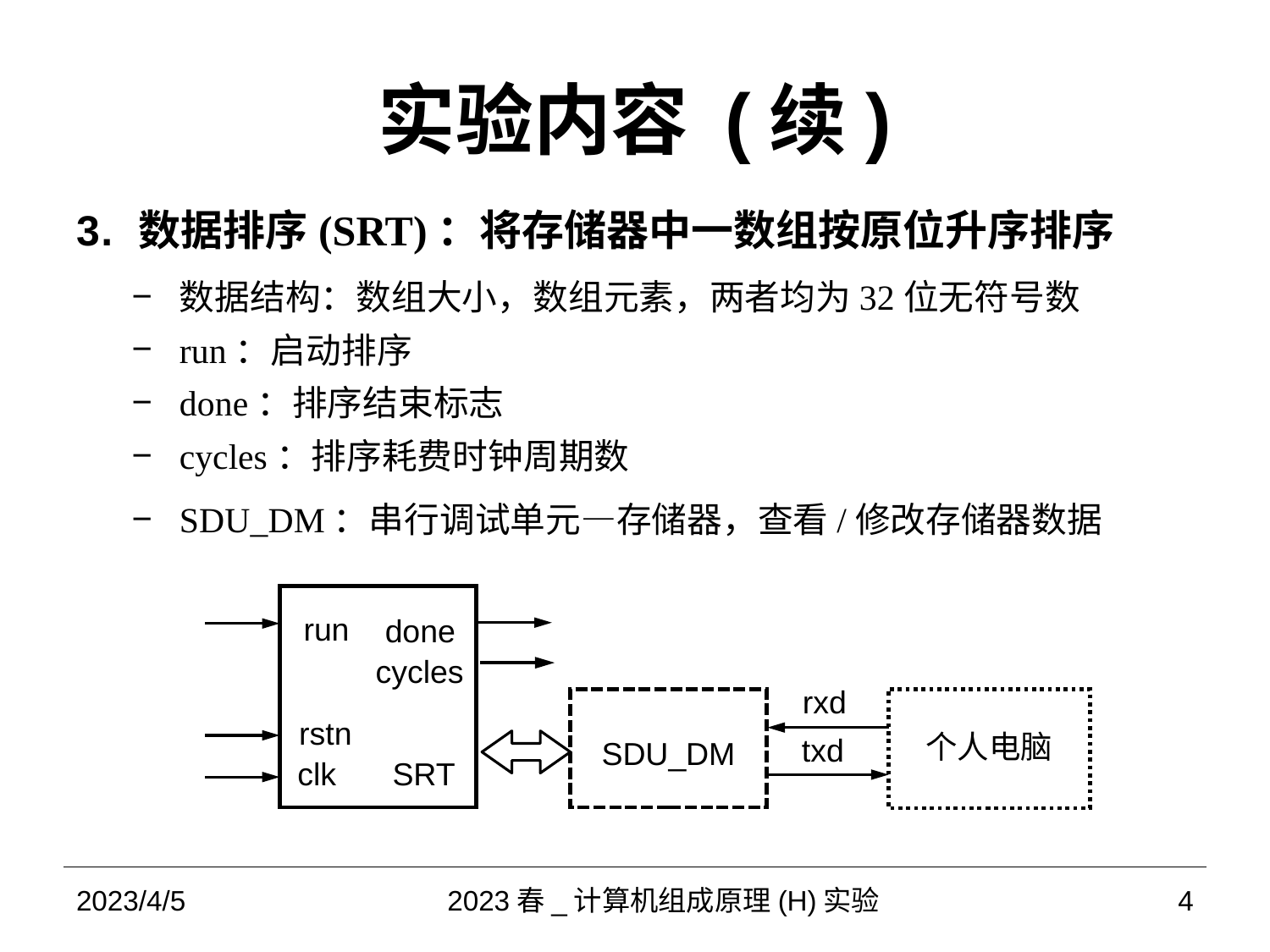

# 实验内容 (续)
数据排序(SRT)：将存储器中一数组按原位升序排序
数据结构：数组大小，数组元素，两者均为32位无符号数
run：启动排序
done：排序结束标志
cycles：排序耗费时钟周期数
SDU_DM：串行调试单元—存储器，查看/修改存储器数据

SRT
run
done
cycles
rstn
clk
SDU_DM
个人电脑
rxd

txd

2023/4/5
2023春_计算机组成原理(H)实验
4